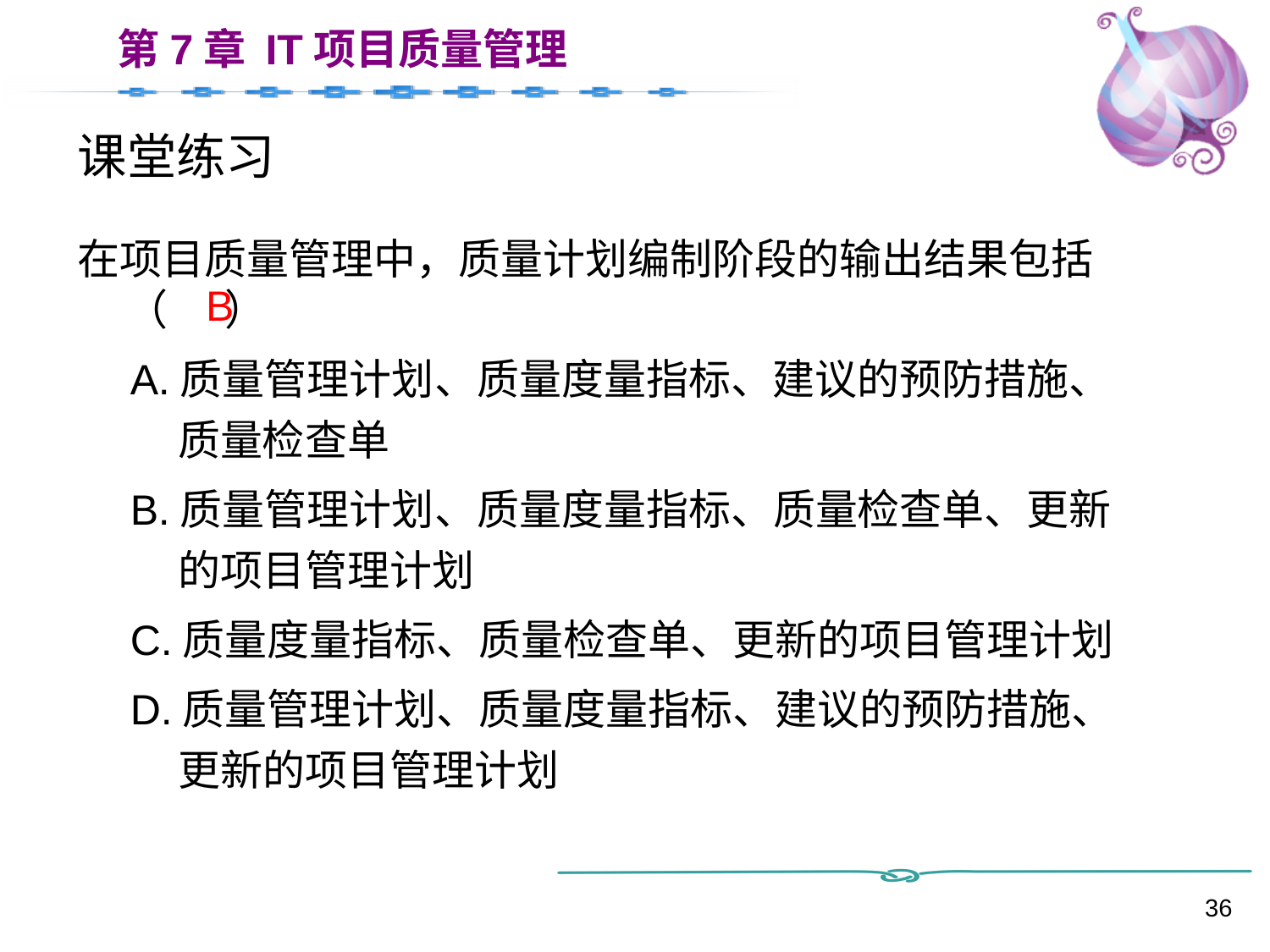

# 课堂练习
在项目质量管理中，质量计划编制阶段的输出结果包括（      ）
A.质量管理计划、质量度量指标、建议的预防措施、质量检查单
B.质量管理计划、质量度量指标、质量检查单、更新的项目管理计划
C.质量度量指标、质量检查单、更新的项目管理计划
D.质量管理计划、质量度量指标、建议的预防措施、更新的项目管理计划

B
36